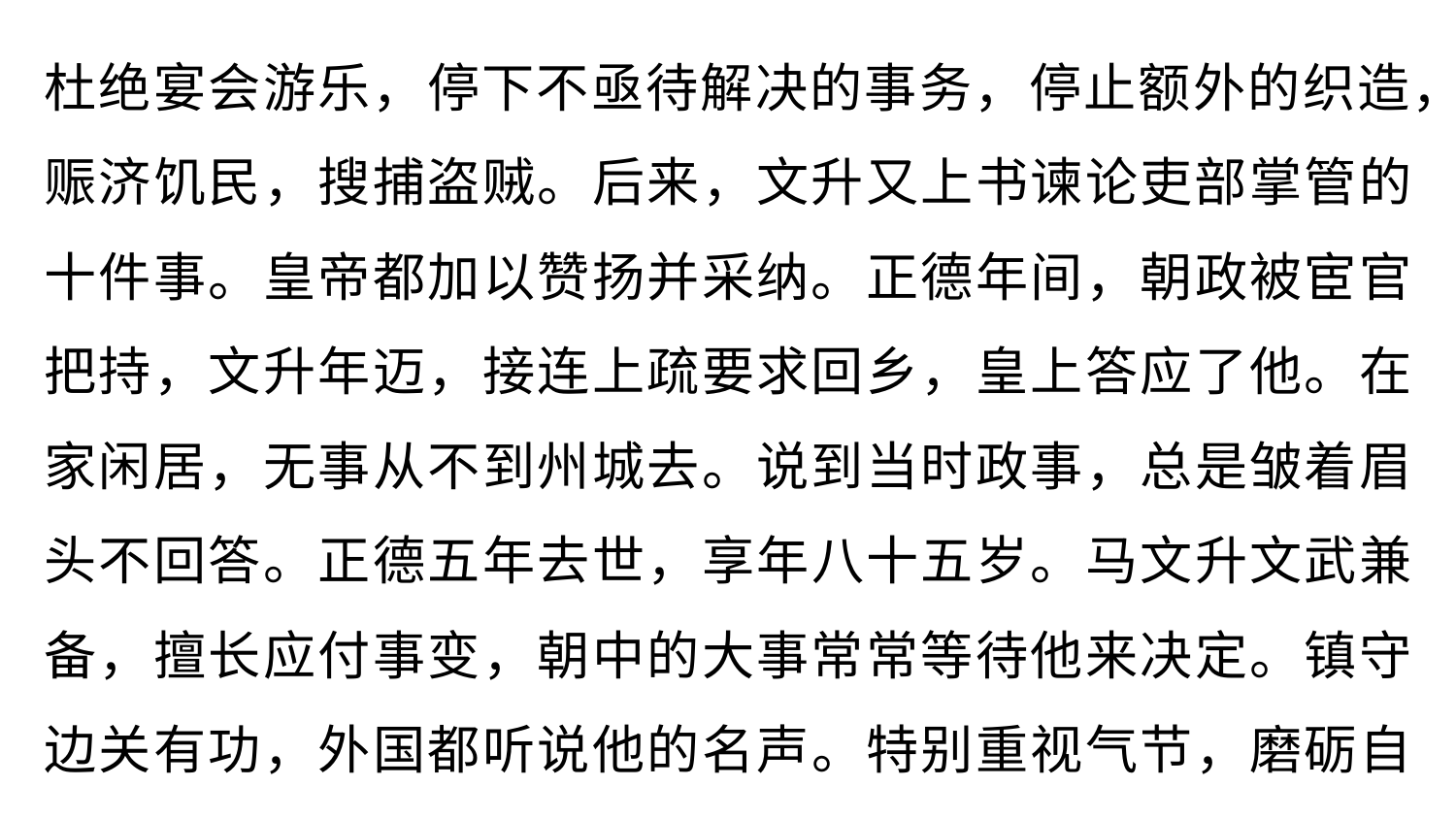

杜绝宴会游乐，停下不亟待解决的事务，停止额外的织造，赈济饥民，搜捕盗贼。后来，文升又上书谏论吏部掌管的十件事。皇帝都加以赞扬并采纳。正德年间，朝政被宦官把持，文升年迈，接连上疏要求回乡，皇上答应了他。在家闲居，无事从不到州城去。说到当时政事，总是皱着眉头不回答。正德五年去世，享年八十五岁。马文升文武兼备，擅长应付事变，朝中的大事常常等待他来决定。镇守边关有功，外国都听说他的名声。特别重视气节，磨砺自己端正不苟的品性，